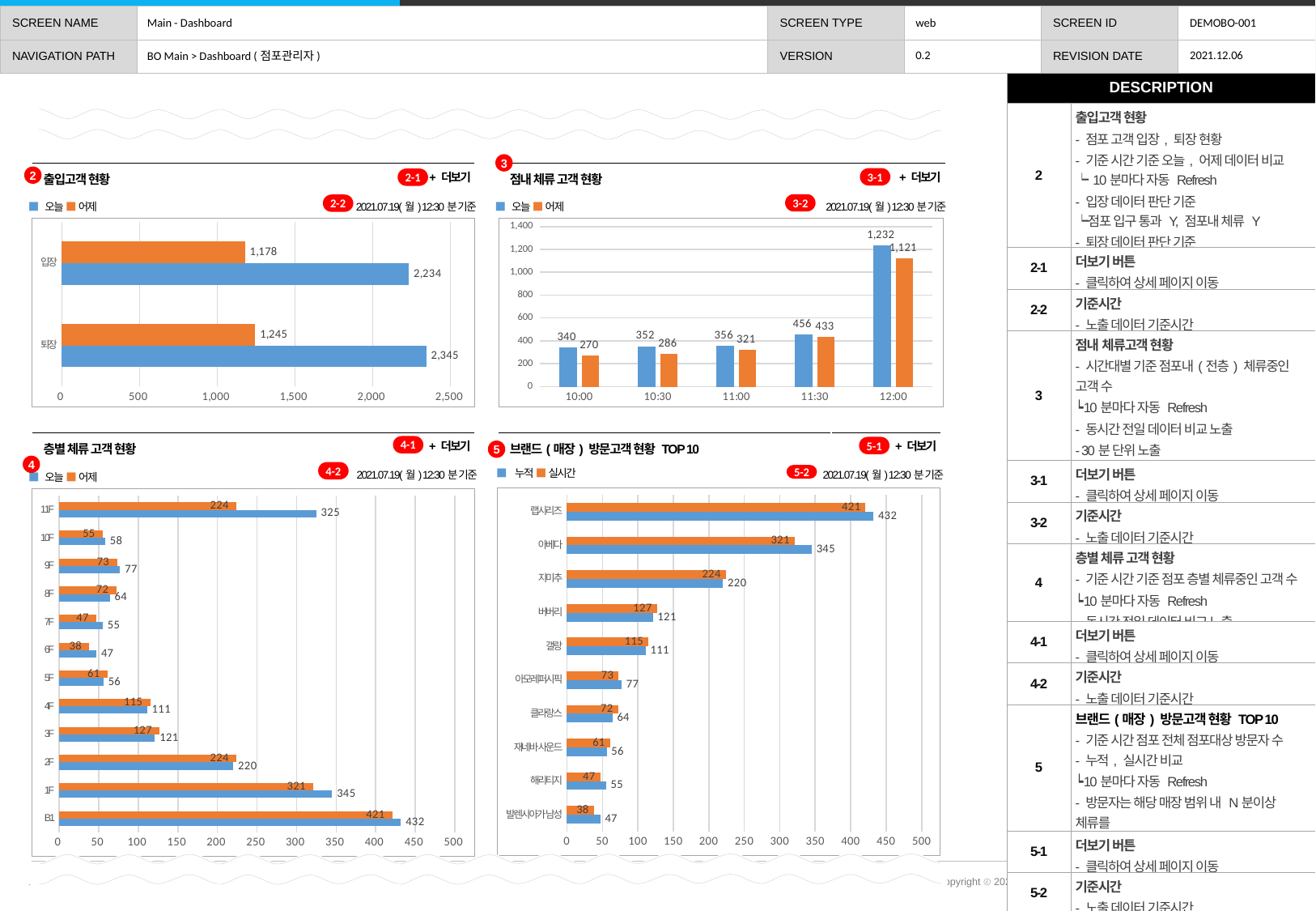

# Main - Dashboard
web
DEMOBO-001
0.2
2021.12.06
BO Main > Dashboard (점포관리자)
| DESCRIPTION |  |
| --- | --- |
| 2 | 출입고객 현황 - 점포 고객 입장, 퇴장 현황 - 기준 시간 기준 오늘, 어제 데이터 비교 ┕10분마다 자동 Refresh - 입장 데이터 판단 기준 ┕점포 입구 통과 Y, 점포내 체류 Y - 퇴장 데이터 판단 기준 ┕점포 입구 통과 Y, 점포내 체류 N |
| 2-1 | 더보기 버튼 - 클릭하여 상세 페이지 이동 |
| 2-2 | 기준시간 - 노출 데이터 기준시간 |
| 3 | 점내 체류고객 현황 - 시간대별 기준 점포내(전층) 체류중인 고객 수 ┕10분마다 자동 Refresh - 동시간 전일 데이터 비교 노출 - 30분 단위 노출 - 현재 시간 기준 이전 3시간 데이터 노출 |
| 3-1 | 더보기 버튼 - 클릭하여 상세 페이지 이동 |
| 3-2 | 기준시간 - 노출 데이터 기준시간 |
| 4 | 층별 체류 고객 현황 - 기준 시간 기준 점포 층별 체류중인 고객 수 ┕10분마다 자동 Refresh - 동시간 전일 데이터 비교 노출 |
| 4-1 | 더보기 버튼 - 클릭하여 상세 페이지 이동 |
| 4-2 | 기준시간 - 노출 데이터 기준시간 |
| 5 | 브랜드(매장) 방문고객 현황 TOP 10 - 기준 시간 점포 전체 점포대상 방문자 수 - 누적, 실시간 비교 ┕10분마다 자동 Refresh - 방문자는 해당 매장 범위 내 N분이상 체류를 기준으로 정의 |
| 5-1 | 더보기 버튼 - 클릭하여 상세 페이지 이동 |
| 5-2 | 기준시간 - 노출 데이터 기준시간 |

3
| 출입고객 현황 |  |  |
| --- | --- | --- |
|  |  |  |
|  |  |  |
|  |  |  |
| 점내 체류 고객 현황 |  |  |
| --- | --- | --- |
|  |  |  |
|  |  |  |
|  |  |  |
+ 더보기
+ 더보기
2
3-1
2-1
■ 오늘 ■ 어제
2021.07.19(월) 12:30분 기준
3-2
■ 오늘 ■ 어제
2021.07.19(월) 12:30분 기준
2-2

### Chart

| Category | 오늘 | 어제 |
|---|---|---|
| 0.41666666666666669 | 340.0 | 270.0 |
| 0.4375 | 352.0 | 286.0 |
| 0.45833333333333331 | 356.0 | 321.0 |
| 0.47916666666666669 | 456.0 | 433.0 |
| 0.5 | 1232.0 | 1121.0 |

### Chart

| Category | 어제 | 오늘 |
|---|---|---|
| 퇴장 | 2345.0 | 1245.0 |
| 입장 | 2234.0 | 1178.0 |
+ 더보기
+ 더보기
| 브랜드(매장) 방문고객 현황 TOP 10 |  |  |  |  |
| --- | --- | --- | --- | --- |
|  |  |  |  |  |
| 층별 체류 고객 현황 |  |  |  |
| --- | --- | --- | --- |
|  |  |  |  |
|  |  |  |  |
|  |  |  |  |
|  |  |  |  |
|  |  |  |  |
|  |  |  |  |
|  |  |  |  |
4-1
5-1
5
4
■  누적 ■ 실시간
2021.07.19(월) 12:30분 기준
2021.07.19(월) 12:30분 기준
4-2
■ 오늘 ■ 어제
5-2

### Chart

| Category | 누적 | 실시간 |
|---|---|---|
| 발렌시아가 남성 | 47.0 | 38.0 |
| 해리티지 | 55.0 | 47.0 |
| 재네바 사운드 | 56.0 | 61.0 |
| 클라랑스 | 64.0 | 72.0 |
| 아모레퍼시픽 | 77.0 | 73.0 |
| 갤랑 | 111.0 | 115.0 |
| 버버리 | 121.0 | 127.0 |
| 지미추 | 220.0 | 224.0 |
| 아베다 | 345.0 | 321.0 |
| 랩시리즈 | 432.0 | 421.0 |

### Chart

| Category | 오늘 | 어제 |
|---|---|---|
| B1 | 432.0 | 421.0 |
| 1F | 345.0 | 321.0 |
| 2F | 220.0 | 224.0 |
| 3F | 121.0 | 127.0 |
| 4F | 111.0 | 115.0 |
| 5F | 56.0 | 61.0 |
| 6F | 47.0 | 38.0 |
| 7F | 55.0 | 47.0 |
| 8F | 64.0 | 72.0 |
| 9F | 77.0 | 73.0 |
| 10F | 58.0 | 55.0 |
| 11F | 325.0 | 224.0 |

6